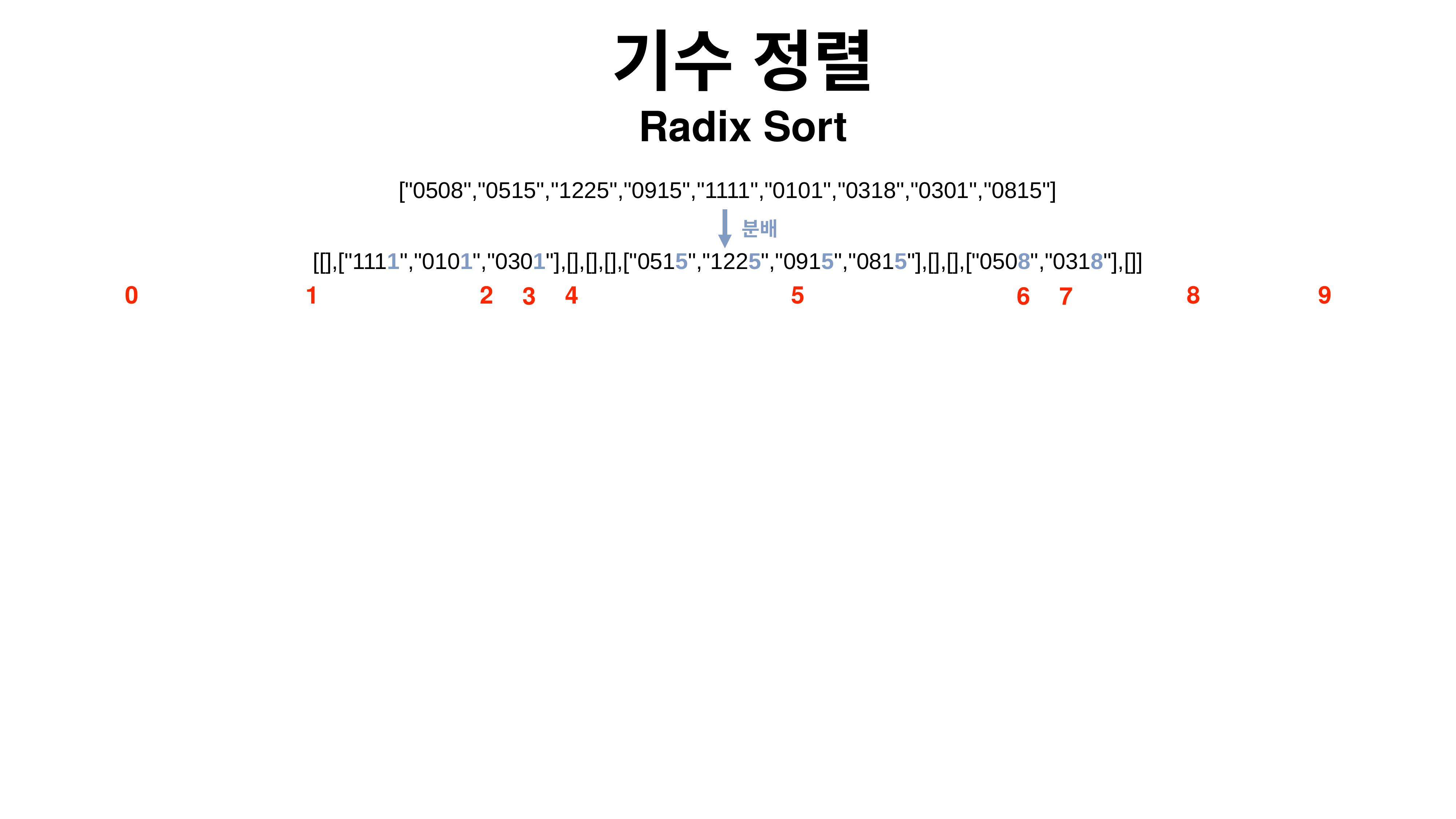

기수 정렬
Radix Sort
["0508","0515","1225","0915","1111","0101","0318","0301","0815"]

분배
[[],["1111","0101","0301"],[],[],[],["0515","1225","0915","0815"],[],[],["0508","0318"],[]]
0
1
2
4
5
8
9
3
6
7